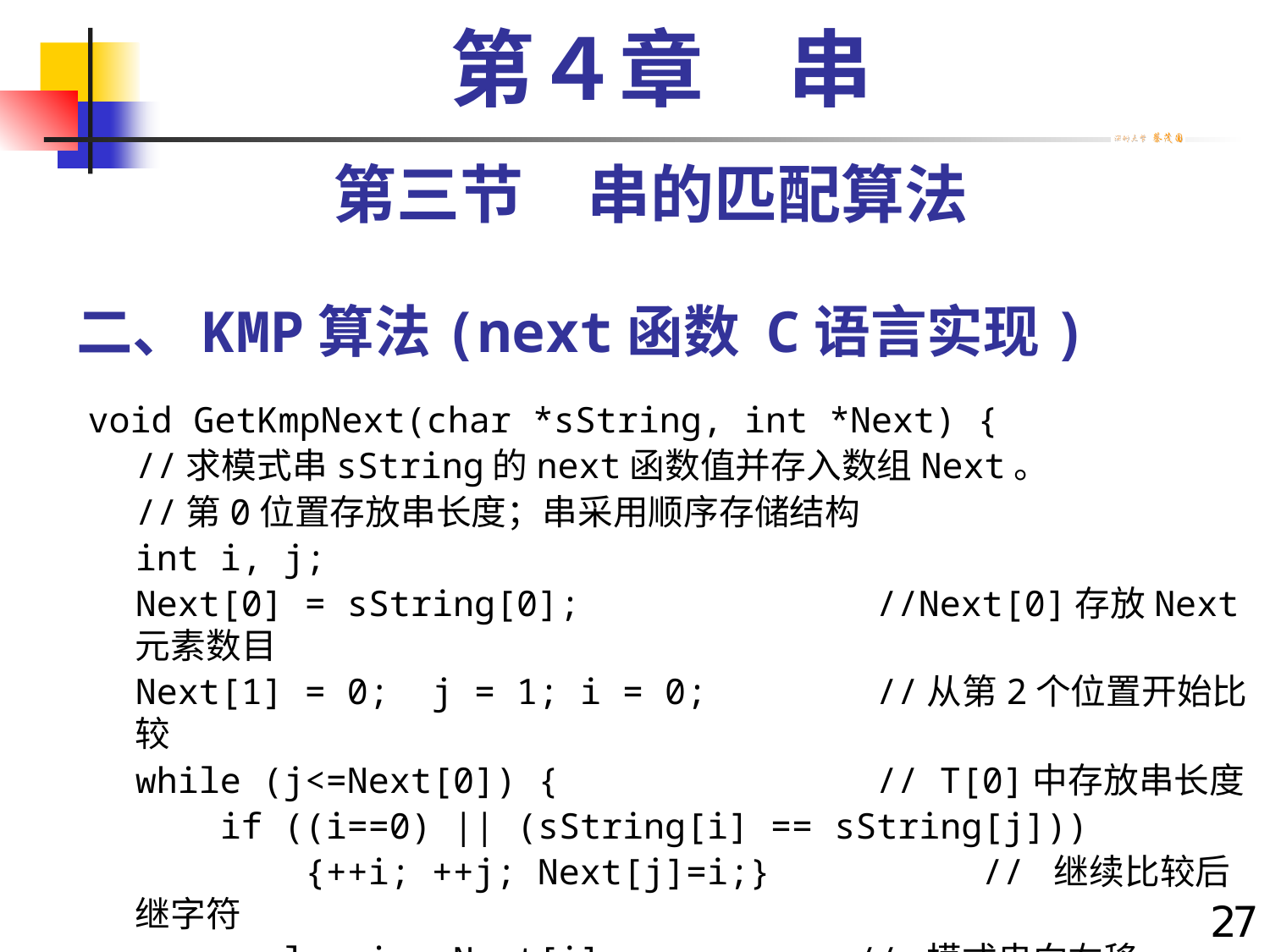

第４章　串
第三节　串的匹配算法
# 二、KMP算法(next函数 C语言实现)
void GetKmpNext(char *sString, int *Next) {
	//求模式串sString的next函数值并存入数组Next。
	//第0位置存放串长度；串采用顺序存储结构
	int i, j;
	Next[0] = sString[0];		     //Next[0]存放Next元素数目
	Next[1] = 0;  j = 1; i = 0;	     //从第2个位置开始比较
	while (j<=Next[0]) {		     // T[0]中存放串长度
	    if ((i==0) || (sString[i] == sString[j]))
	        {++i; ++j; Next[j]=i;} 	    // 继续比较后继字符
		else i = Next[i];		    // 模式串向右移
	}
}
27